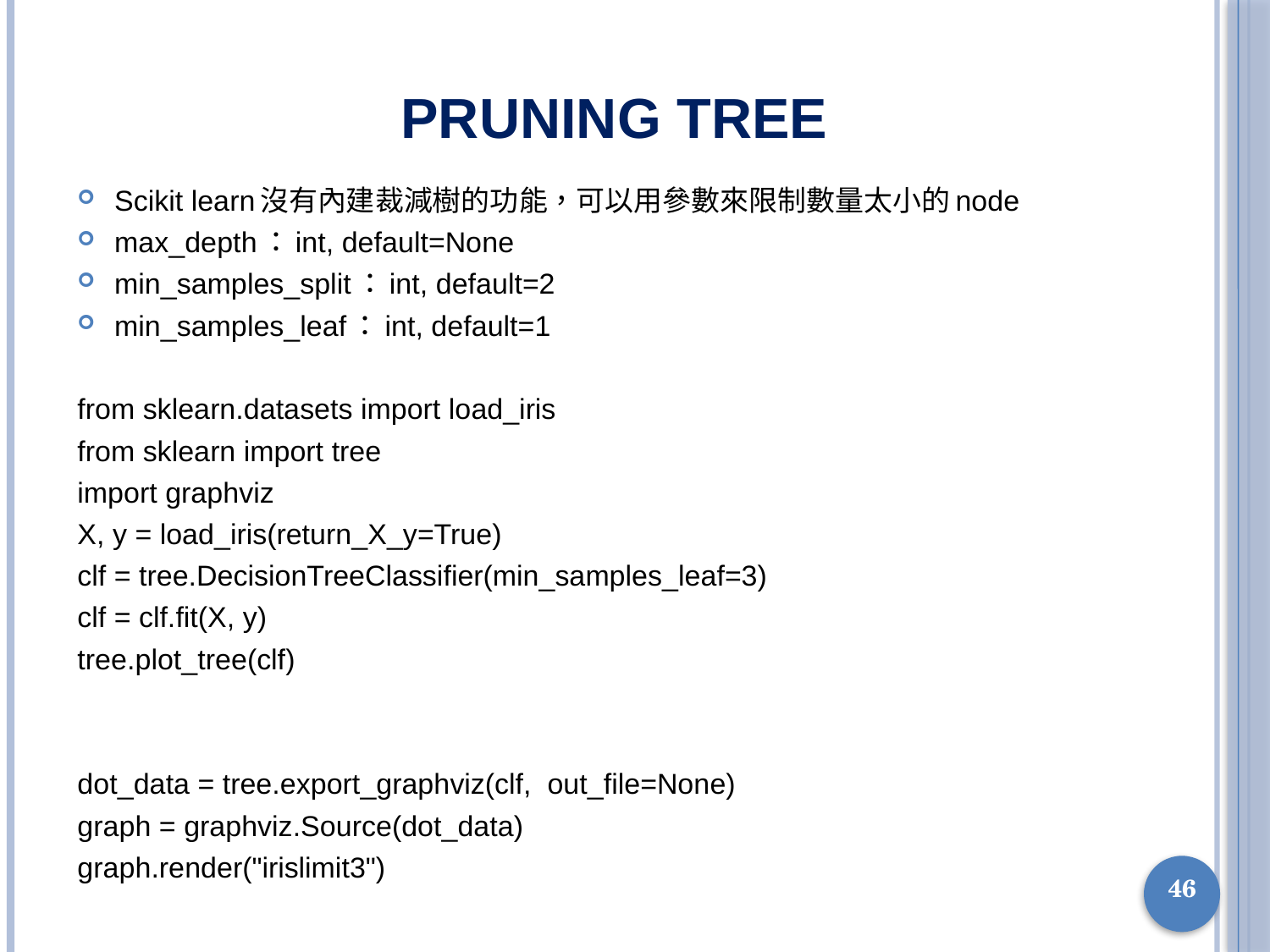

# Pruning Tree
Scikit learn沒有內建裁減樹的功能，可以用參數來限制數量太小的node
max_depth：int, default=None
min_samples_split：int, default=2
min_samples_leaf：int, default=1

from sklearn.datasets import load_iris
from sklearn import tree
import graphviz
X, y = load_iris(return_X_y=True)
clf = tree.DecisionTreeClassifier(min_samples_leaf=3)
clf = clf.fit(X, y)
tree.plot_tree(clf)

dot_data = tree.export_graphviz(clf,  out_file=None)
graph = graphviz.Source(dot_data)
graph.render("irislimit3")
46